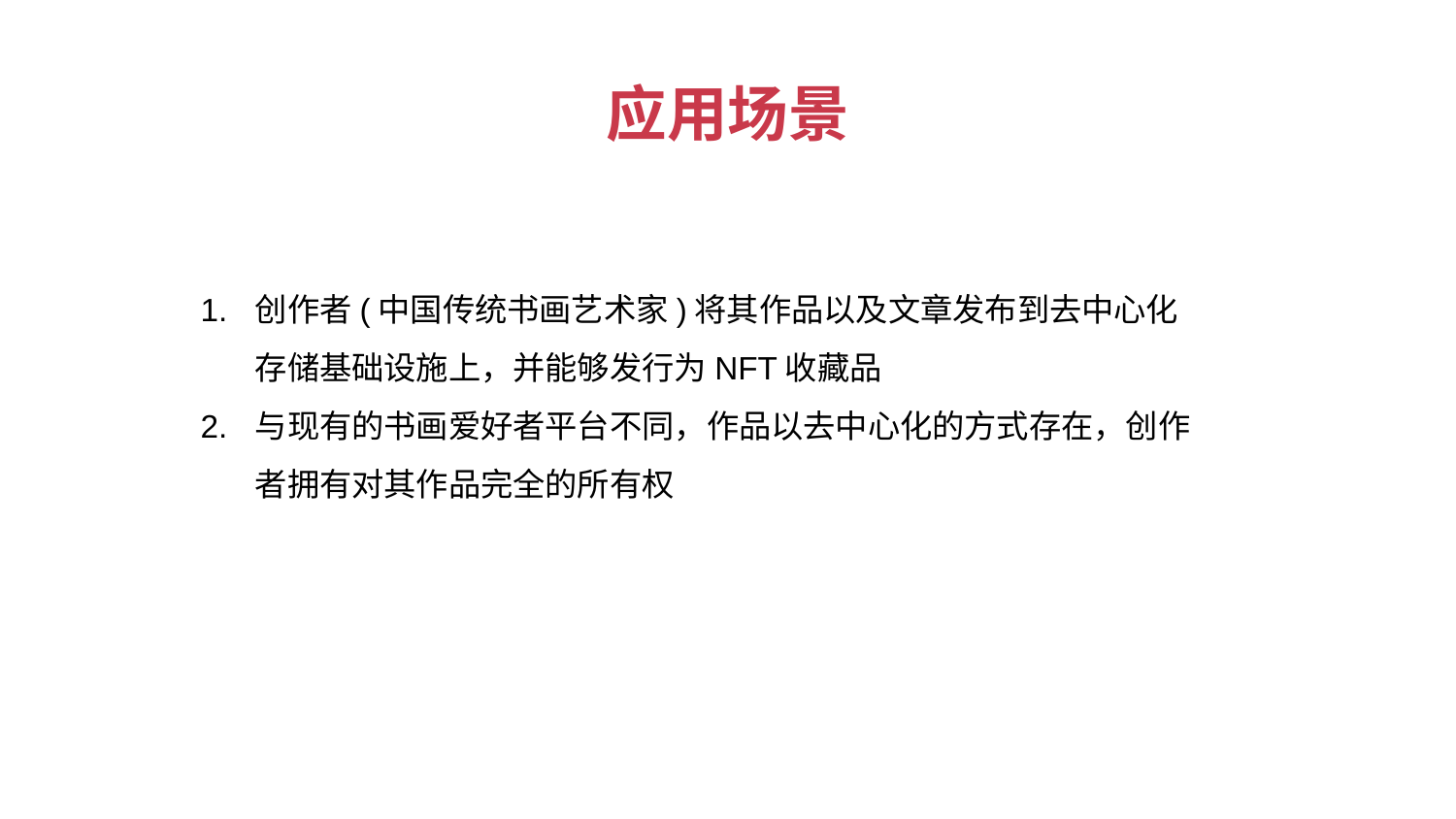

应用场景
创作者(中国传统书画艺术家)将其作品以及文章发布到去中心化存储基础设施上，并能够发行为NFT收藏品
与现有的书画爱好者平台不同，作品以去中心化的方式存在，创作者拥有对其作品完全的所有权